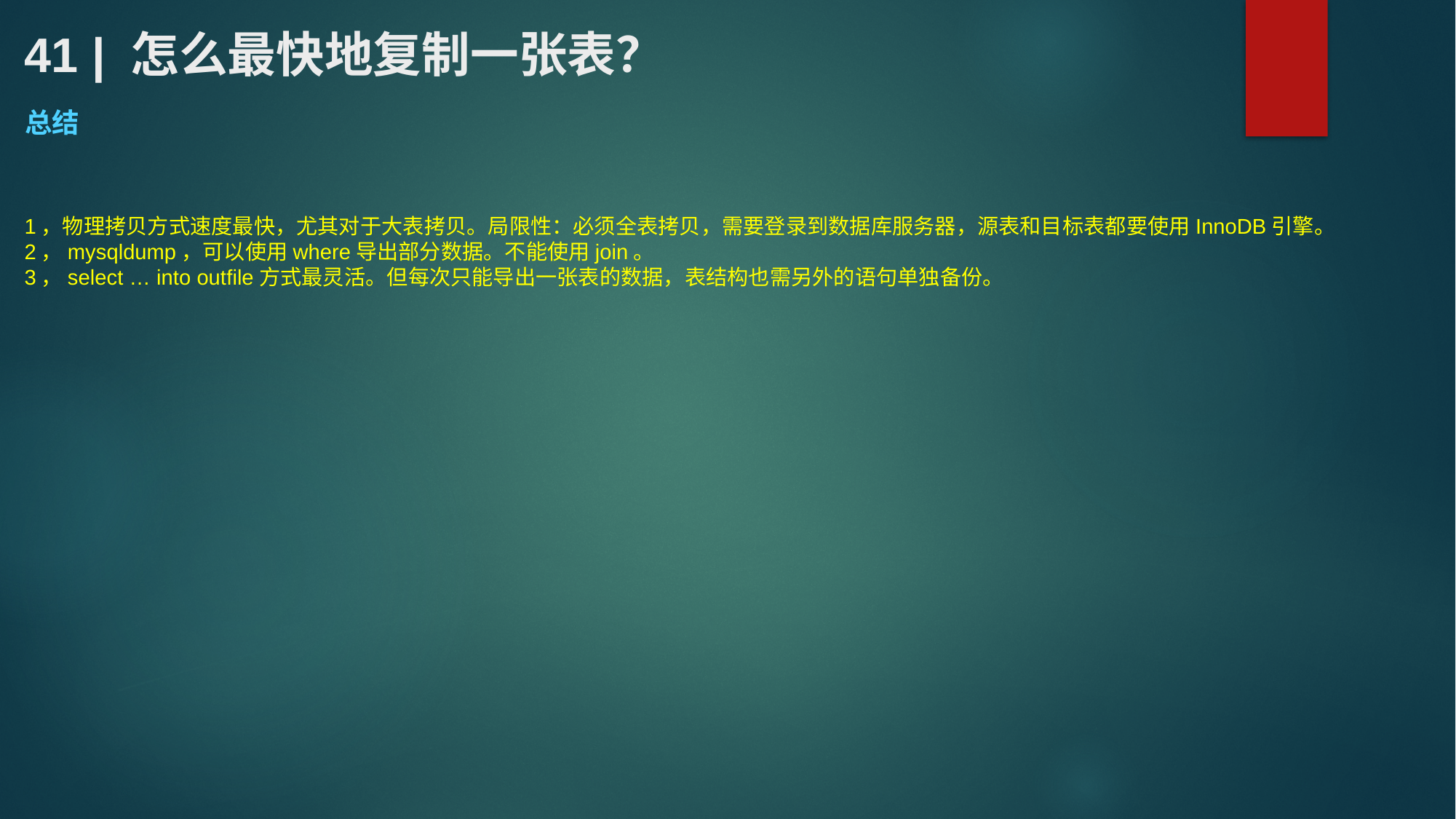

# 41 | 怎么最快地复制一张表？
总结
1，物理拷贝方式速度最快，尤其对于大表拷贝。局限性：必须全表拷贝，需要登录到数据库服务器，源表和目标表都要使用InnoDB引擎。
2，mysqldump，可以使用where导出部分数据。不能使用join。
3，select … into outfile方式最灵活。但每次只能导出一张表的数据，表结构也需另外的语句单独备份。